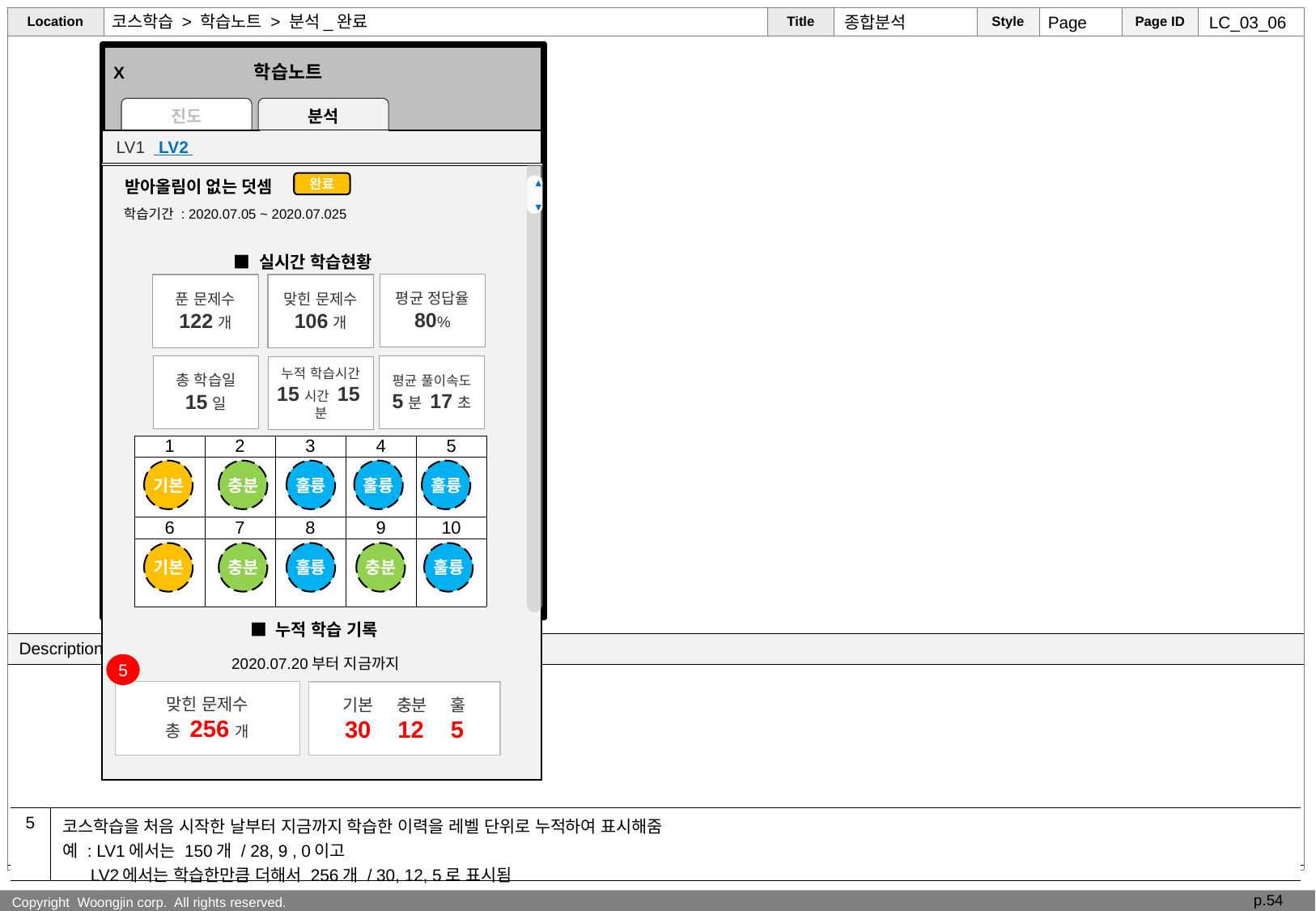

# 코스학습 > 학습노트 > 분석_완료
종합분석
Page
LC_03_06

  X                           학습노트
진도
분석
  LV1   LV2 1
  LV1   LV2 1

완료
▲

▼
받아올림이 없는 덧셈
학습기간 : 2020.07.05 ~ 2020.07.025
■ 실시간 학습현황
평균 정답율
80%
푼 문제수
122개
맞힌 문제수
106개
총 학습일
15일
평균 풀이속도
5분 17초
누적 학습시간
15시간 15분
| 1 | 2 | 3 | 4 | 5 |
| --- | --- | --- | --- | --- |
|  |  |  |  |  |
| 6 | 7 | 8 | 9 | 10 |
|  |  |  |  |  |
기본
충분
훌륭
훌륭
훌륭
기본
충분
훌륭
충분
훌륭
■ 누적 학습 기록
2020.07.20부터 지금까지
5
맞힌 문제수
총 256개
기본     충분     훌
30    12    5
| 5 | 코스학습을 처음 시작한 날부터 지금까지 학습한 이력을 레벨 단위로 누적하여 표시해줌 예 : LV1에서는 150개 / 28, 9 , 0이고 LV2에서는 학습한만큼 더해서 256개 / 30, 12, 5로 표시됨 |
| --- | --- |